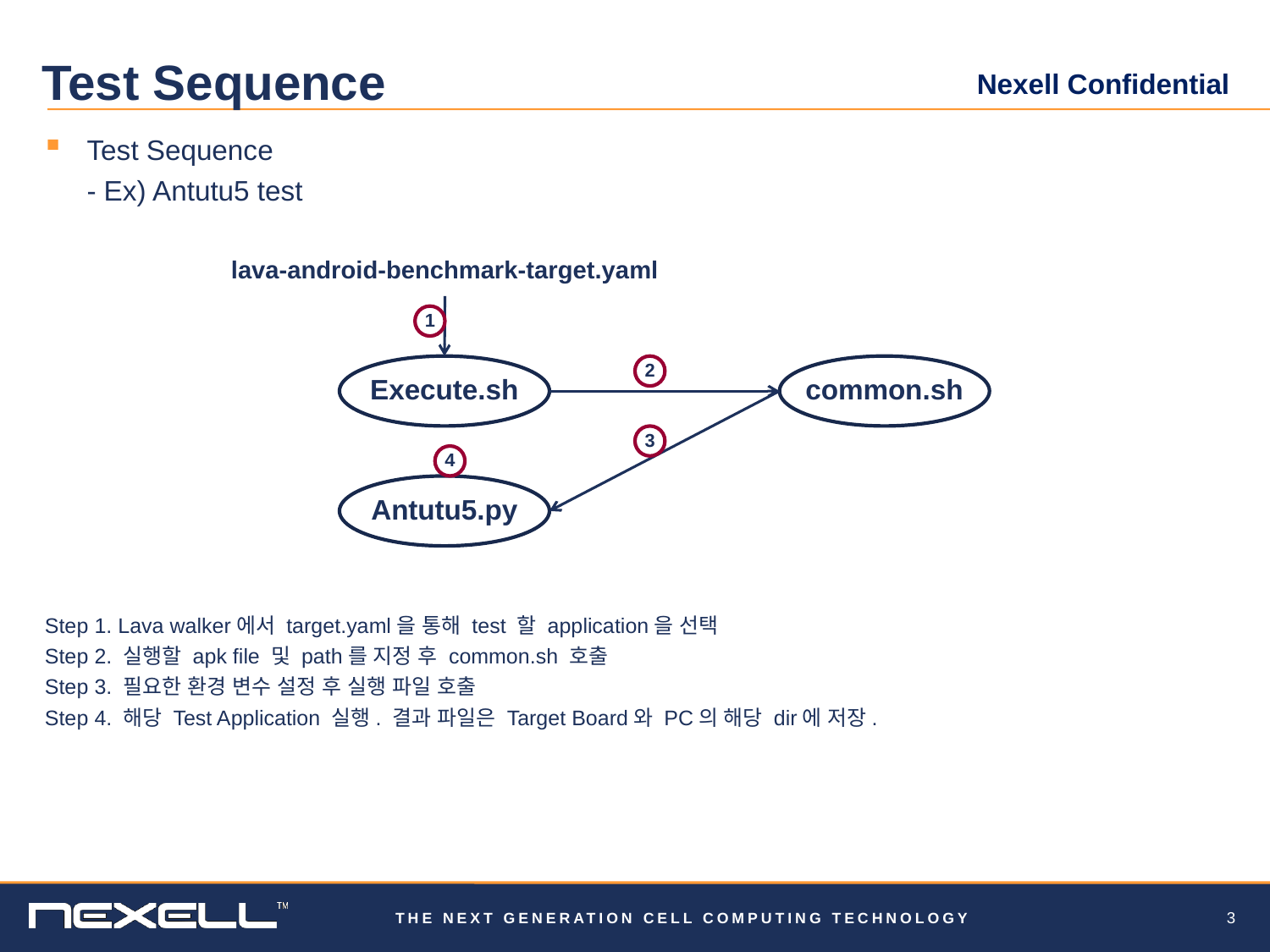

# Test Sequence
Test Sequence
	- Ex) Antutu5 test
lava-android-benchmark-target.yaml
1
Execute.sh
2
common.sh
3
4
Antutu5.py
Step 1. Lava walker에서 target.yaml을 통해 test 할 application을 선택
Step 2. 실행할 apk file 및 path를 지정 후 common.sh 호출
Step 3. 필요한 환경 변수 설정 후 실행 파일 호출
Step 4. 해당 Test Application 실행. 결과 파일은 Target Board와 PC의 해당 dir에 저장.